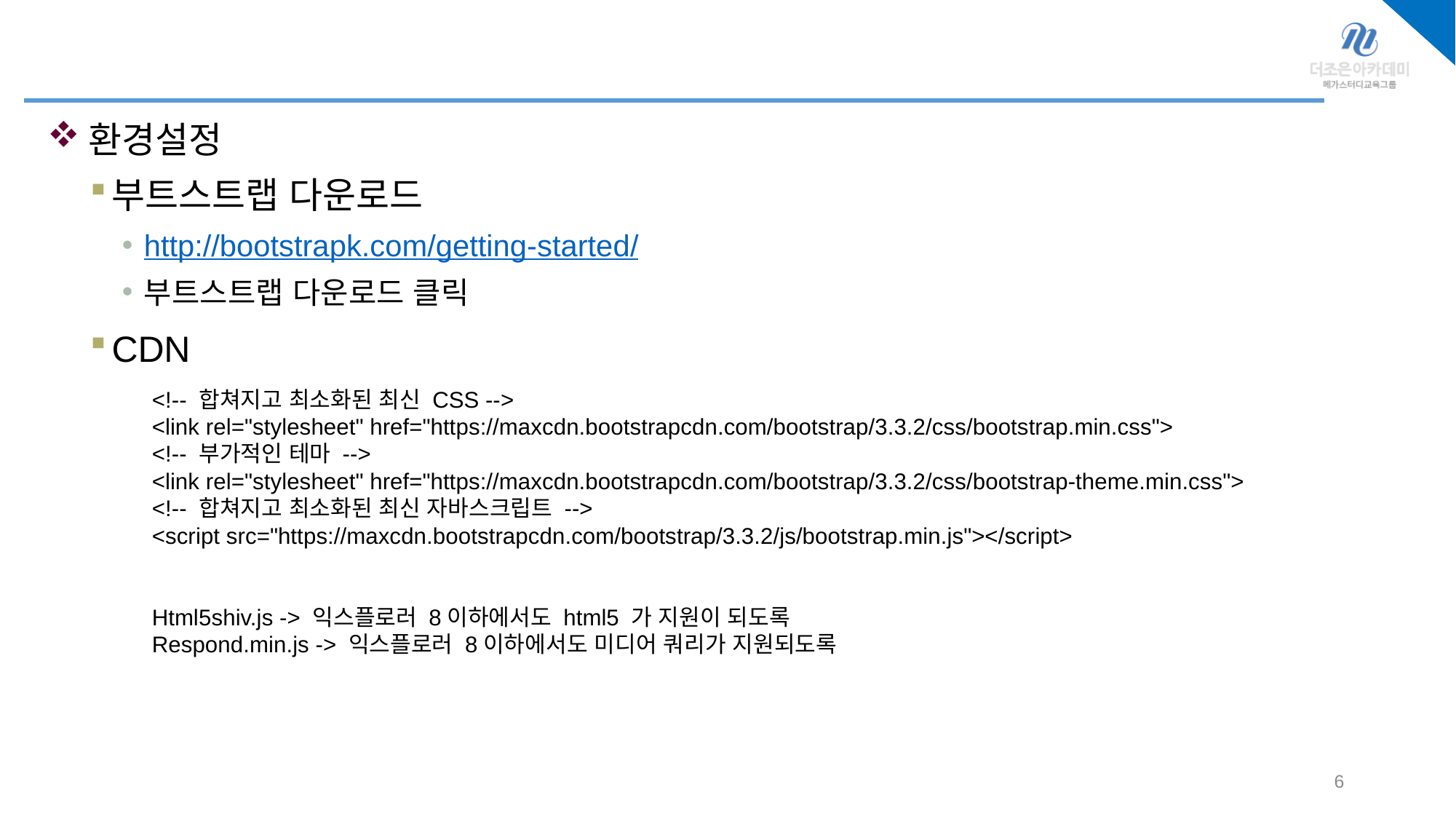

#
환경설정
부트스트랩 다운로드
http://bootstrapk.com/getting-started/
부트스트랩 다운로드 클릭
CDN
<!-- 합쳐지고 최소화된 최신 CSS -->
<link rel="stylesheet" href="https://maxcdn.bootstrapcdn.com/bootstrap/3.3.2/css/bootstrap.min.css">
<!-- 부가적인 테마 -->
<link rel="stylesheet" href="https://maxcdn.bootstrapcdn.com/bootstrap/3.3.2/css/bootstrap-theme.min.css">
<!-- 합쳐지고 최소화된 최신 자바스크립트 -->
<script src="https://maxcdn.bootstrapcdn.com/bootstrap/3.3.2/js/bootstrap.min.js"></script>

Html5shiv.js -> 익스플로러 8이하에서도 html5 가 지원이 되도록
Respond.min.js -> 익스플로러 8이하에서도 미디어 쿼리가 지원되도록
6